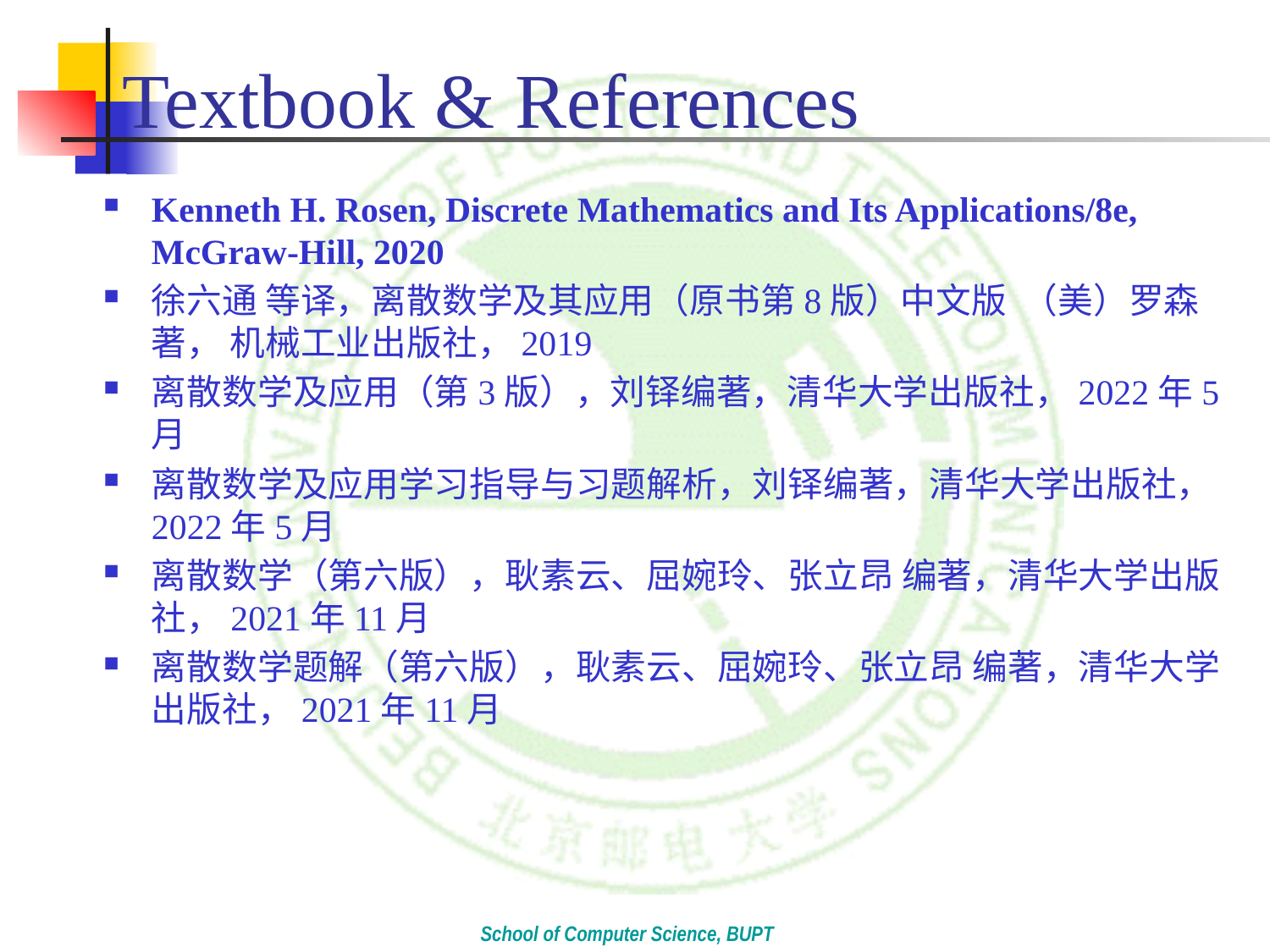

# Textbook & References
Kenneth H. Rosen, Discrete Mathematics and Its Applications/8e, McGraw-Hill, 2020
徐六通 等译，离散数学及其应用（原书第8版）中文版  （美）罗森 著， 机械工业出版社，2019
离散数学及应用（第3版），刘铎编著，清华大学出版社，2022年5月
离散数学及应用学习指导与习题解析，刘铎编著，清华大学出版社，2022年5月
离散数学（第六版），耿素云、屈婉玲、张立昂 编著，清华大学出版社，2021年11月
离散数学题解（第六版），耿素云、屈婉玲、张立昂 编著，清华大学出版社，2021年11月

School of Computer Science, BUPT
13